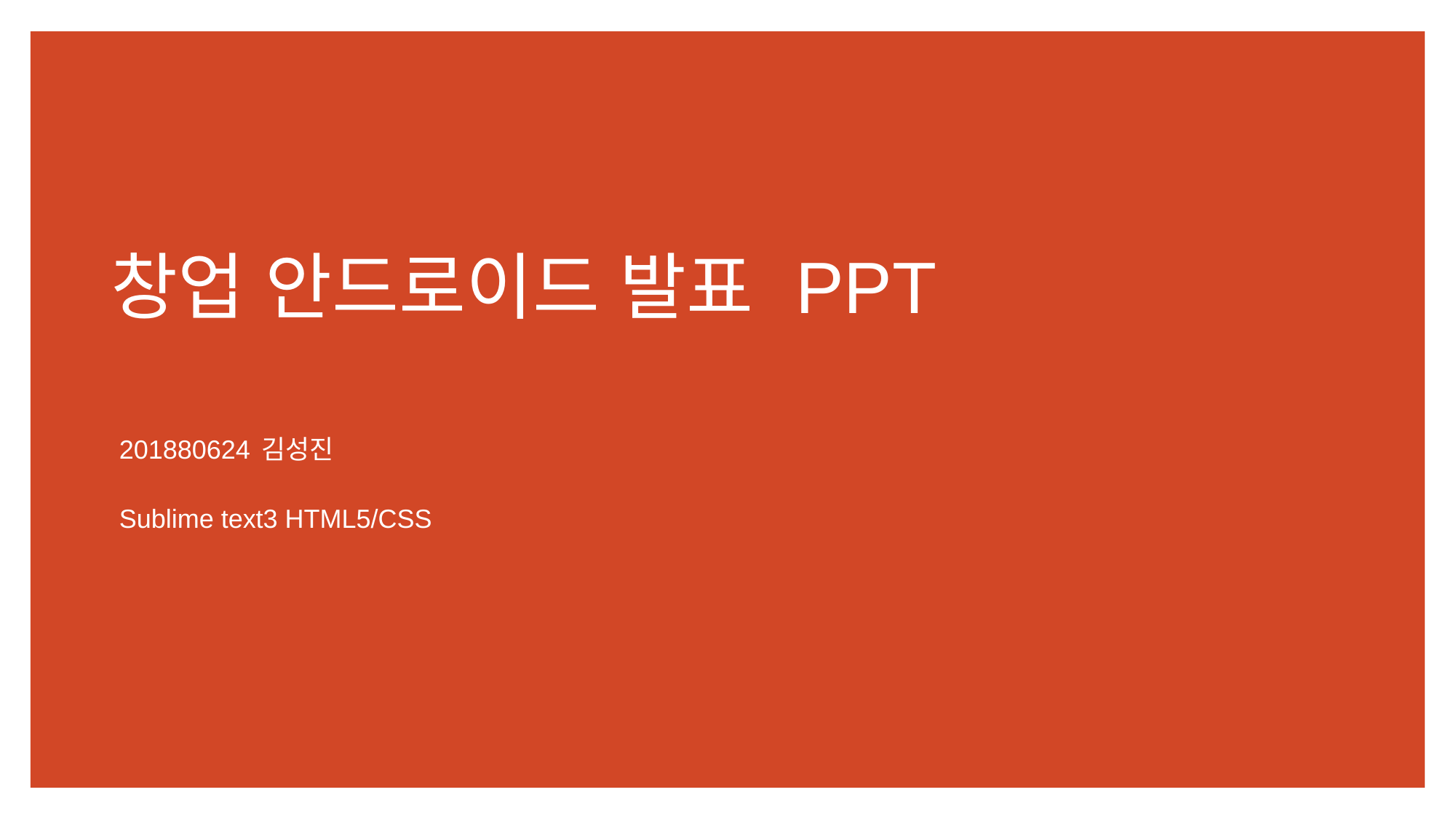

# 창업 안드로이드 발표 PPT
201880624 김성진
Sublime text3 HTML5/CSS